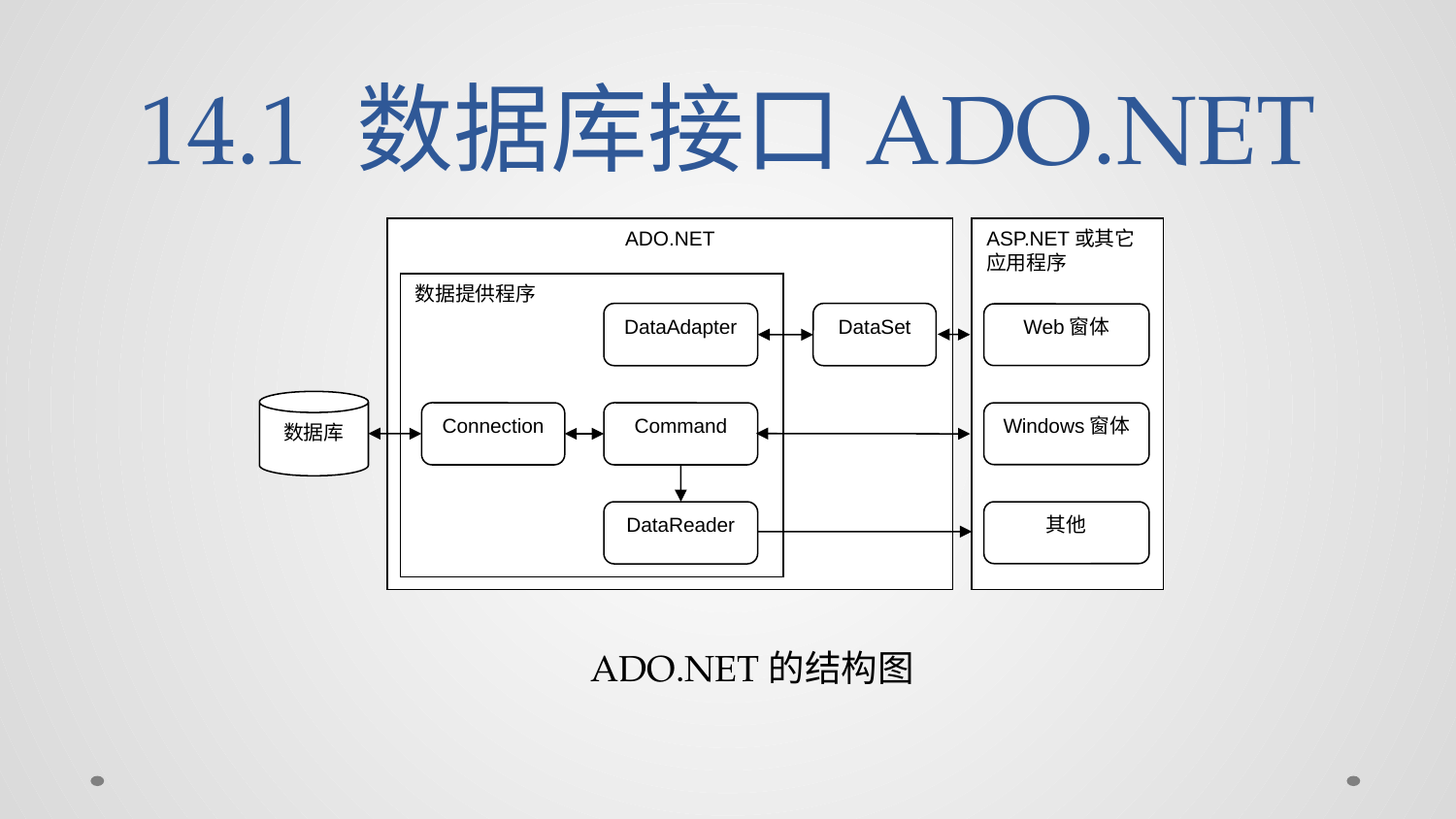

# 14.1 数据库接口ADO.NET

ADO.NET
ASP.NET或其它应用程序
数据提供程序
DataAdapter
DataSet
Web窗体

数据库
Connection
Command
Windows窗体

DataReader
其他

ADO.NET的结构图